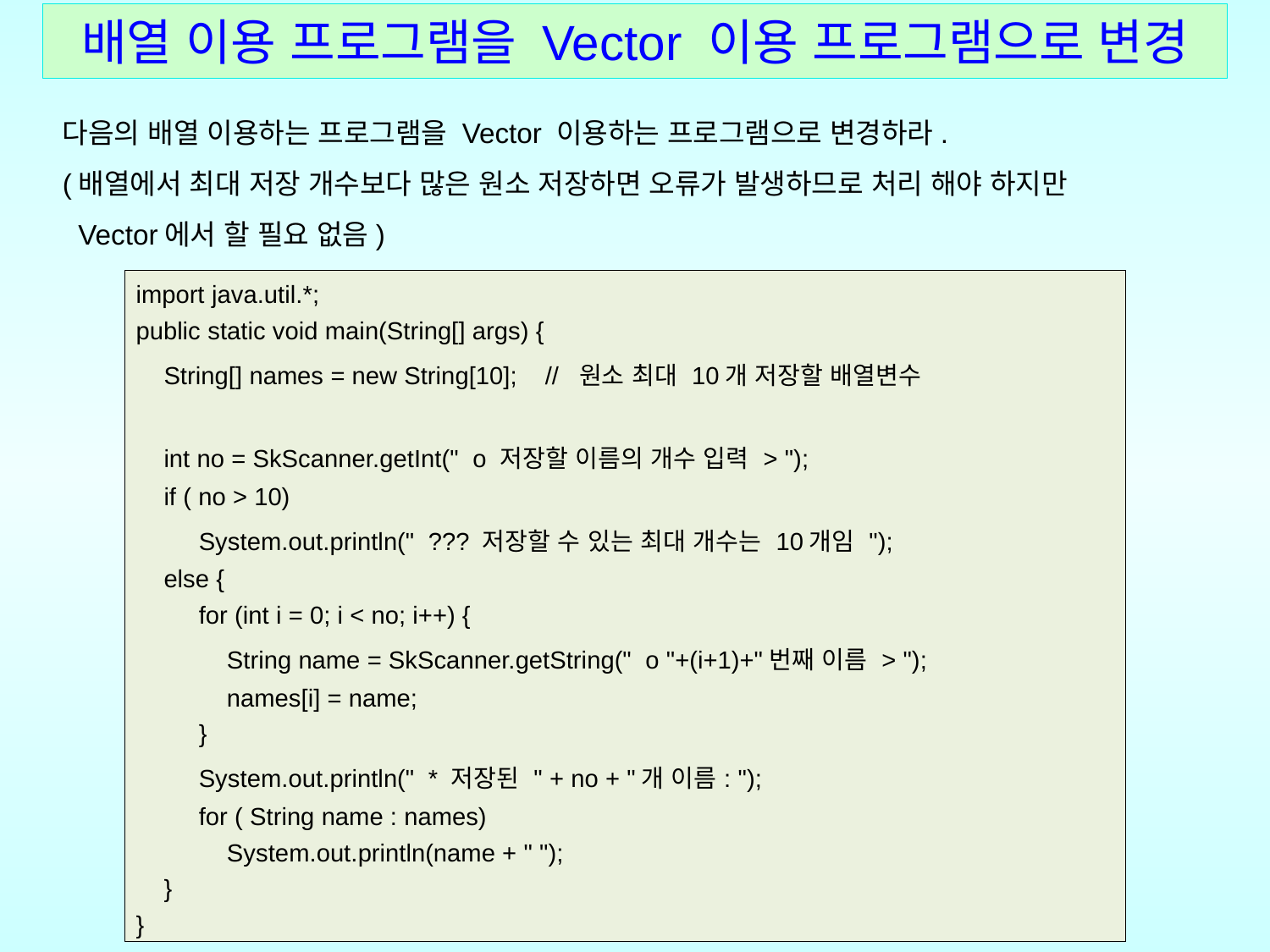

# 배열 이용 프로그램을 Vector 이용 프로그램으로 변경
다음의 배열 이용하는 프로그램을 Vector 이용하는 프로그램으로 변경하라.
(배열에서 최대 저장 개수보다 많은 원소 저장하면 오류가 발생하므로 처리 해야 하지만
  Vector에서 할 필요 없음)
| import java.util.\*; public static void main(String[] args) { String[] names = new String[10]; // 원소 최대 10개 저장할 배열변수 int no = SkScanner.getInt(" o 저장할 이름의 개수 입력 > "); if ( no > 10) System.out.println(" ??? 저장할 수 있는 최대 개수는 10개임 "); else { for (int i = 0; i < no; i++) { String name = SkScanner.getString(" o "+(i+1)+"번째 이름 > "); names[i] = name; } System.out.println(" \* 저장된 " + no + "개 이름: "); for ( String name : names) System.out.println(name + " "); } } |
| --- |